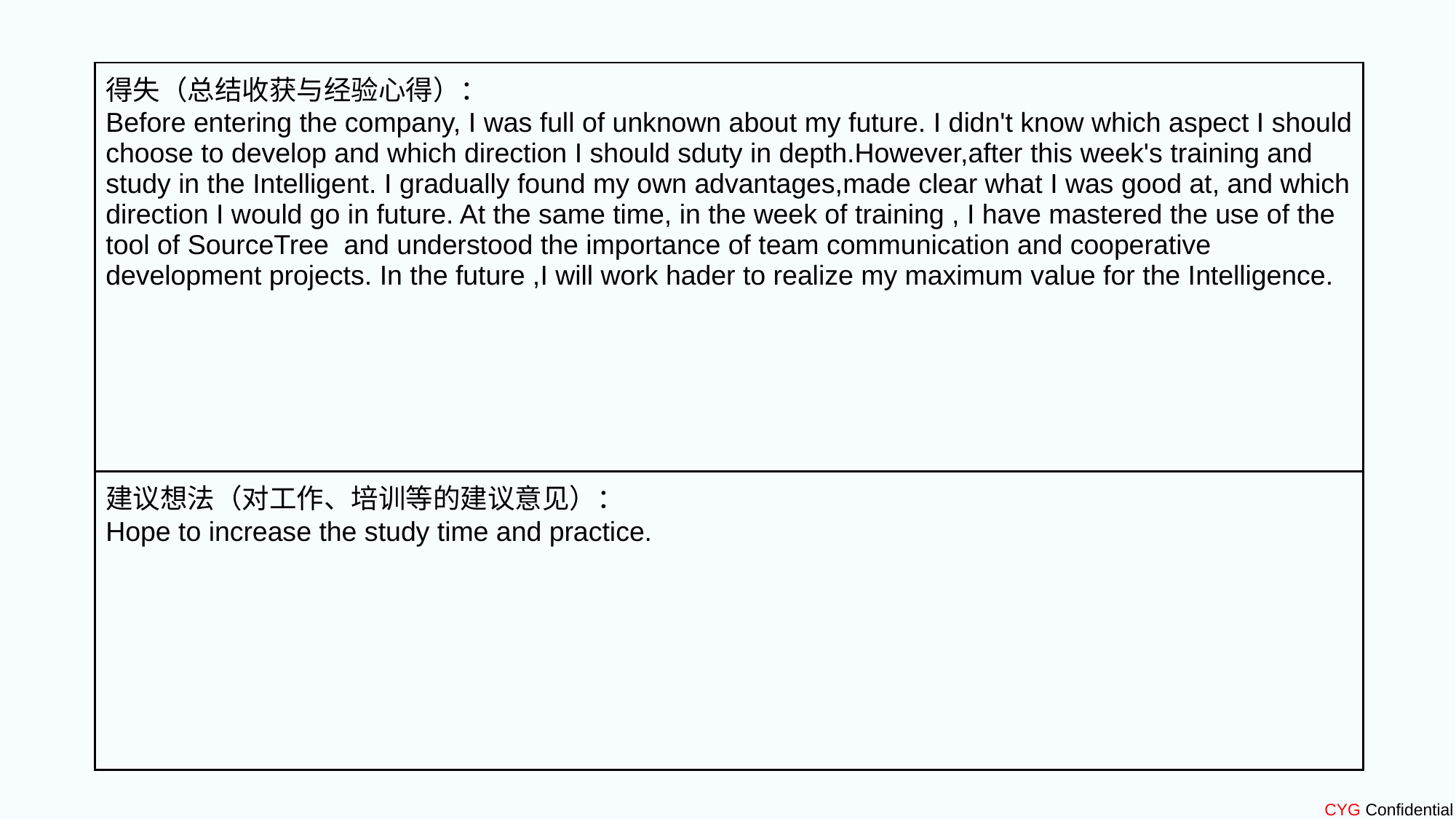

| 得失（总结收获与经验心得）： Before entering the company, I was full of unknown about my future. I didn't know which aspect I should choose to develop and which direction I should sduty in depth.However,after this week's training and study in the Intelligent. I gradually found my own advantages,made clear what I was good at, and which direction I would go in future. At the same time, in the week of training , I have mastered the use of the tool of SourceTree and understood the importance of team communication and cooperative development projects. In the future ,I will work hader to realize my maximum value for the Intelligence. |
| --- |
| 建议想法（对工作、培训等的建议意见）： Hope to increase the study time and practice. |